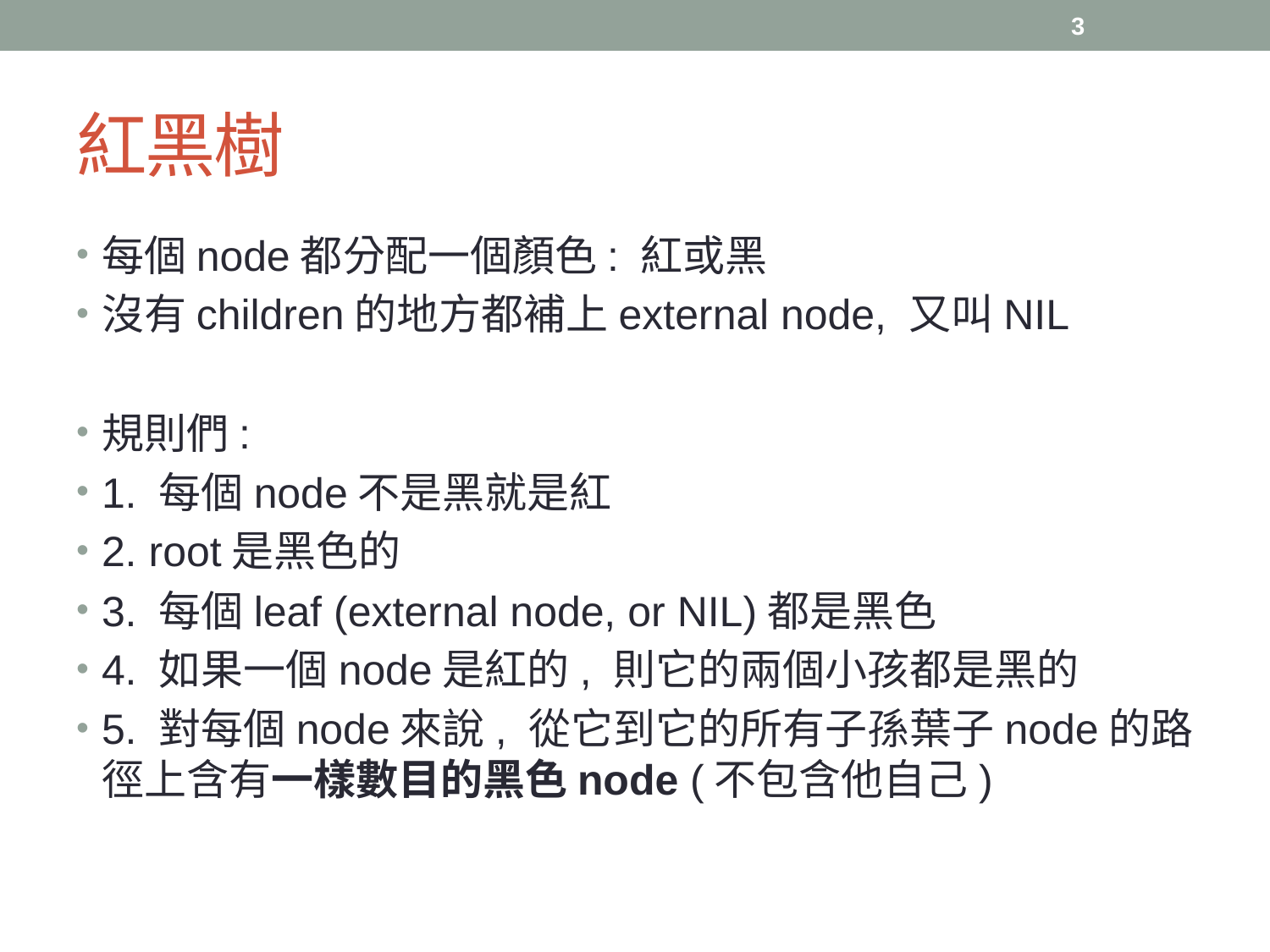

3
# 紅黑樹
每個node都分配一個顏色: 紅或黑
沒有children的地方都補上external node, 又叫NIL

規則們:
1. 每個node不是黑就是紅
2. root是黑色的
3. 每個leaf (external node, or NIL)都是黑色
4. 如果一個node是紅的, 則它的兩個小孩都是黑的
5. 對每個node來說, 從它到它的所有子孫葉子node的路徑上含有一樣數目的黑色node (不包含他自己)